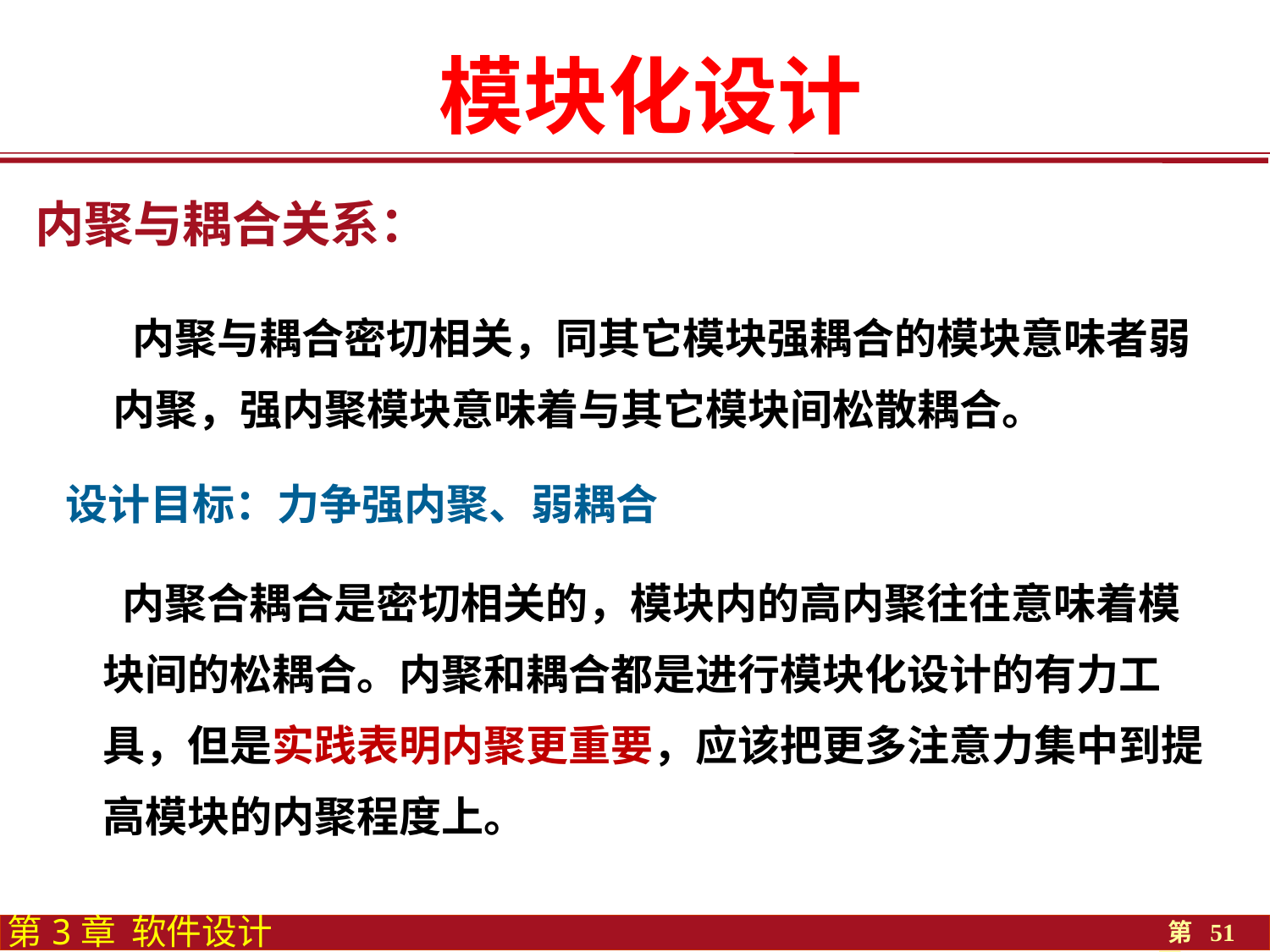

模块化设计
内聚与耦合关系：
      内聚与耦合密切相关，同其它模块强耦合的模块意味者弱内聚，强内聚模块意味着与其它模块间松散耦合。
设计目标：力争强内聚、弱耦合
      内聚合耦合是密切相关的，模块内的高内聚往往意味着模块间的松耦合。内聚和耦合都是进行模块化设计的有力工具，但是实践表明内聚更重要，应该把更多注意力集中到提高模块的内聚程度上。